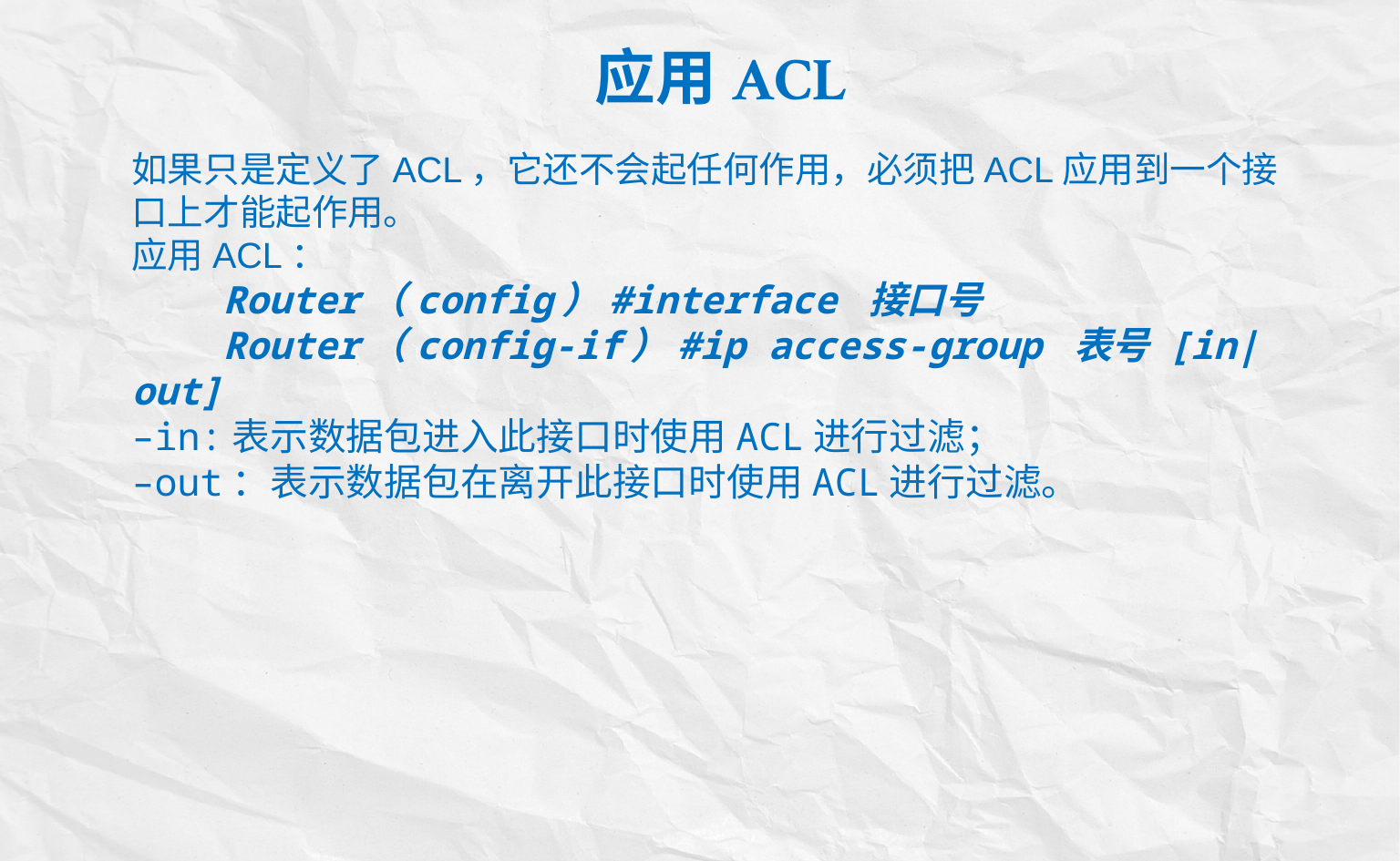

应用ACL
如果只是定义了ACL，它还不会起任何作用，必须把ACL应用到一个接口上才能起作用。
应用ACL：
    Router（config）#interface 接口号
    Router（config-if）#ip access-group 表号 [in|out]
in:表示数据包进入此接口时使用ACL进行过滤；
out：表示数据包在离开此接口时使用ACL进行过滤。

15